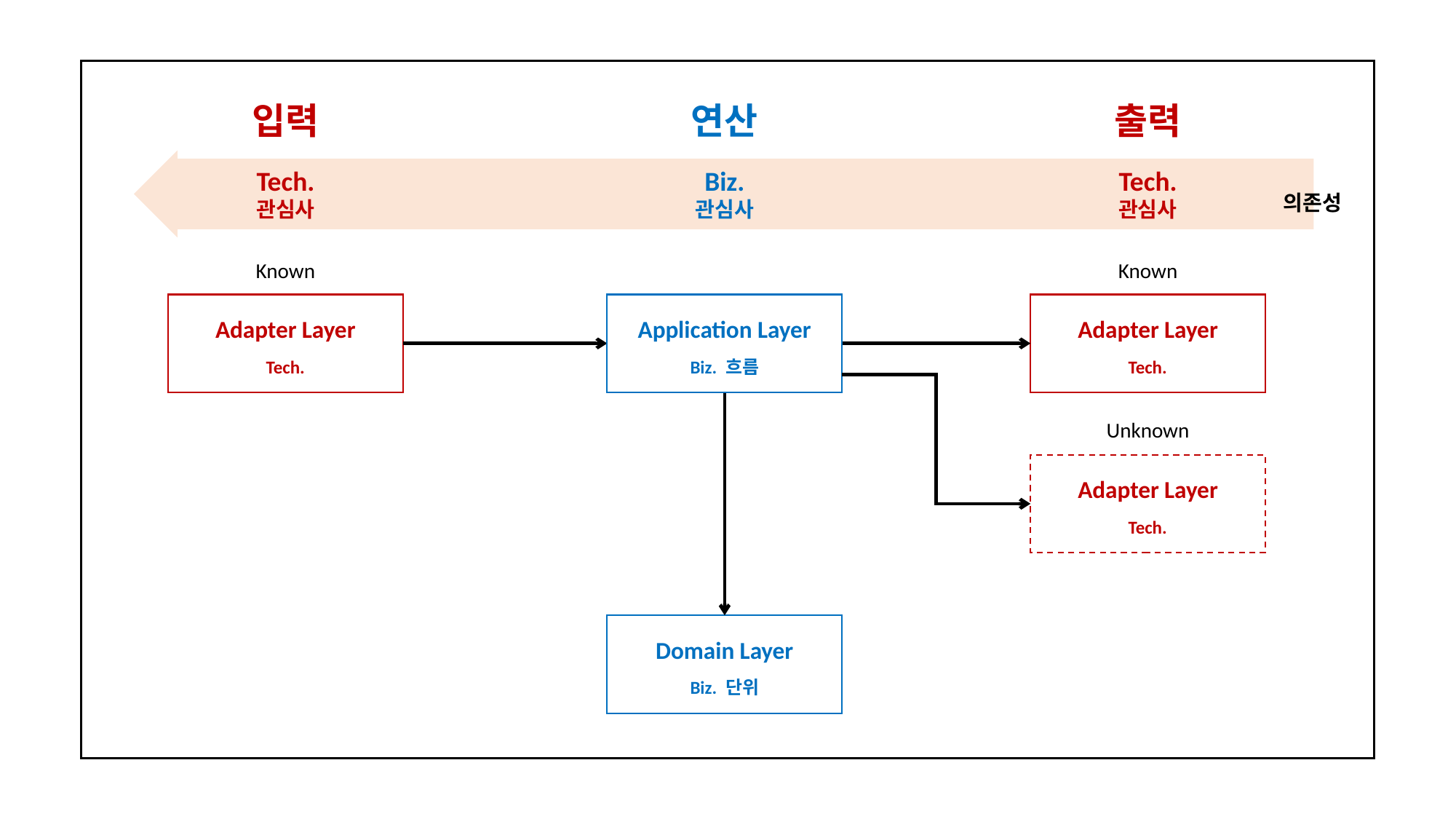

입력
연산
출력

Tech.
관심사
Biz.
관심사
Tech.
관심사
의존성
Known
Known

Adapter Layer
Application Layer
Adapter Layer
Tech.
Biz. 흐름
Tech.

Unknown

Adapter Layer
Tech.

Domain Layer
Biz. 단위